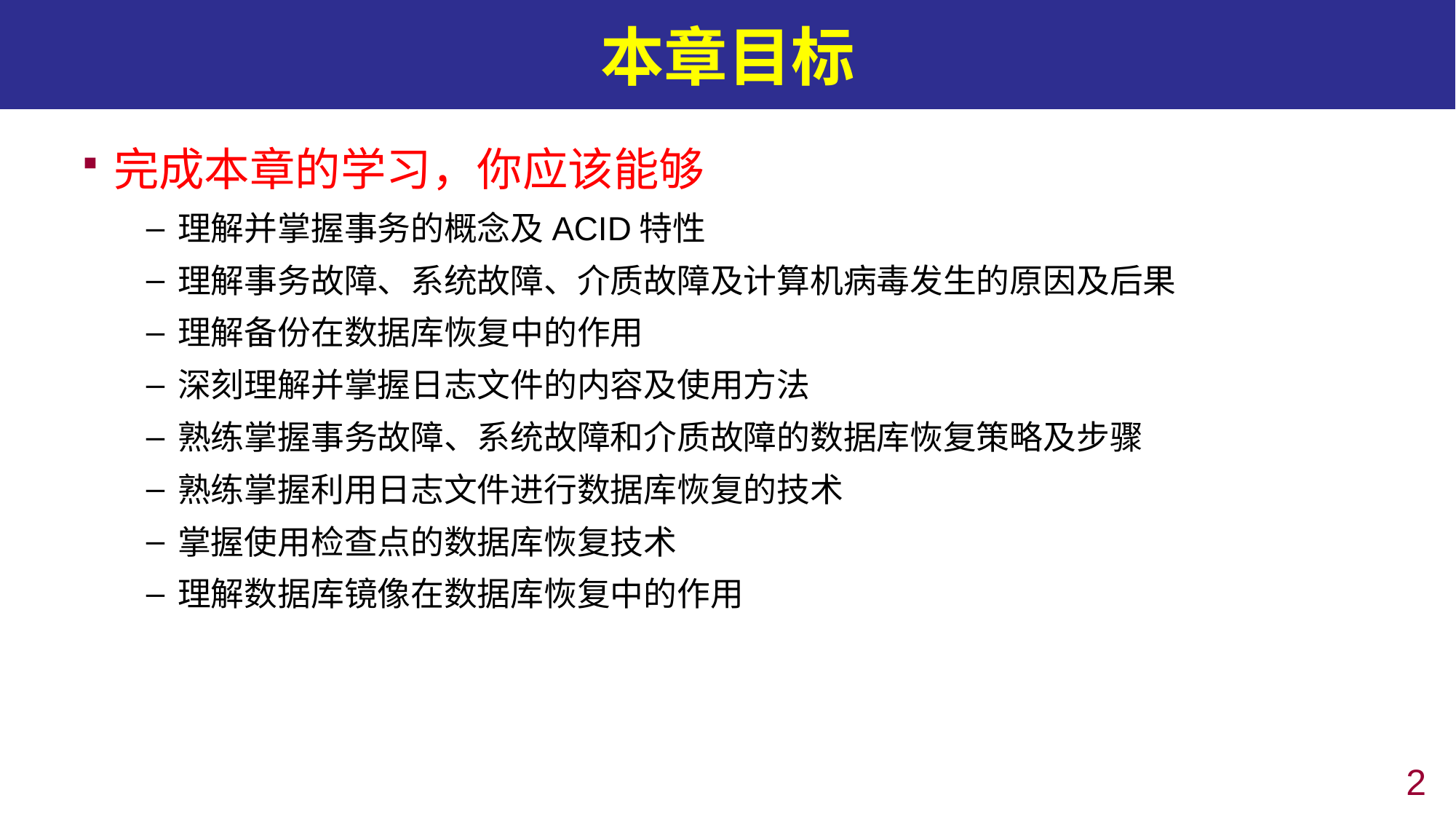

# 本章目标
完成本章的学习，你应该能够
理解并掌握事务的概念及ACID特性
理解事务故障、系统故障、介质故障及计算机病毒发生的原因及后果
理解备份在数据库恢复中的作用
深刻理解并掌握日志文件的内容及使用方法
熟练掌握事务故障、系统故障和介质故障的数据库恢复策略及步骤
熟练掌握利用日志文件进行数据库恢复的技术
掌握使用检查点的数据库恢复技术
理解数据库镜像在数据库恢复中的作用
2